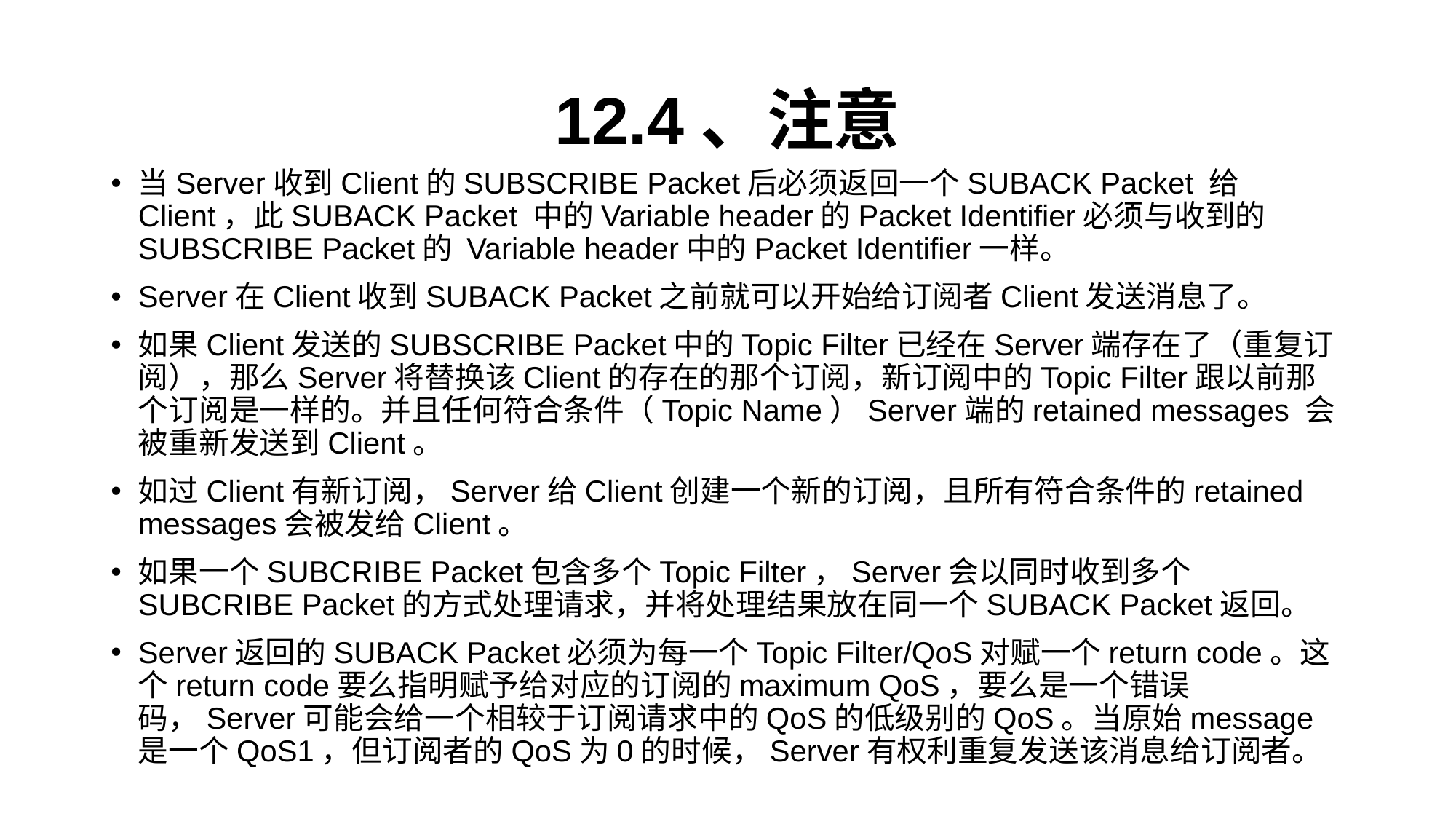

# 12.4、注意
当Server收到Client的SUBSCRIBE Packet后必须返回一个SUBACK Packet 给Client，此SUBACK Packet 中的Variable header的Packet Identifier必须与收到的SUBSCRIBE Packet的 Variable header中的Packet Identifier一样。
Server在Client收到SUBACK Packet之前就可以开始给订阅者Client发送消息了。
如果Client发送的SUBSCRIBE Packet中的Topic Filter已经在Server端存在了（重复订阅），那么Server将替换该Client的存在的那个订阅，新订阅中的Topic Filter跟以前那个订阅是一样的。并且任何符合条件（Topic Name）Server端的retained messages 会被重新发送到Client。
如过Client有新订阅，Server给Client创建一个新的订阅，且所有符合条件的retained messages会被发给Client。
如果一个SUBCRIBE Packet包含多个Topic Filter，Server会以同时收到多个SUBCRIBE Packet的方式处理请求，并将处理结果放在同一个SUBACK Packet返回。
Server返回的SUBACK Packet必须为每一个Topic Filter/QoS对赋一个return code。这个return code要么指明赋予给对应的订阅的maximum QoS，要么是一个错误码，Server可能会给一个相较于订阅请求中的QoS的低级别的QoS。当原始message是一个QoS1，但订阅者的QoS为0的时候，Server有权利重复发送该消息给订阅者。